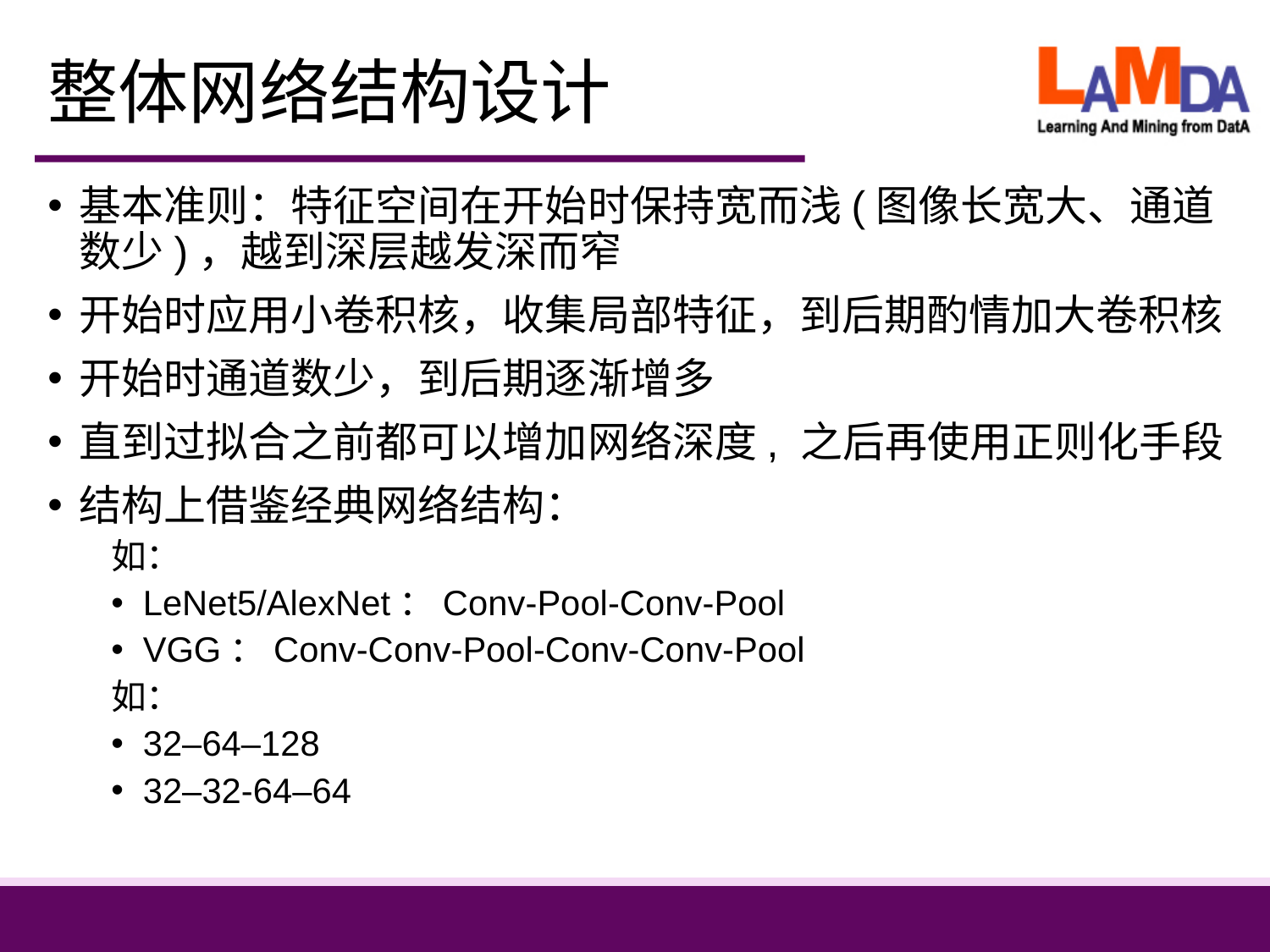

# 整体网络结构设计
基本准则：特征空间在开始时保持宽而浅(图像长宽大、通道数少)，越到深层越发深而窄
开始时应用小卷积核，收集局部特征，到后期酌情加大卷积核
开始时通道数少，到后期逐渐增多
直到过拟合之前都可以增加网络深度, 之后再使用正则化手段
结构上借鉴经典网络结构：
如：
LeNet5/AlexNet：Conv-Pool-Conv-Pool
VGG：Conv-Conv-Pool-Conv-Conv-Pool
如：
32–64–128
32–32-64–64